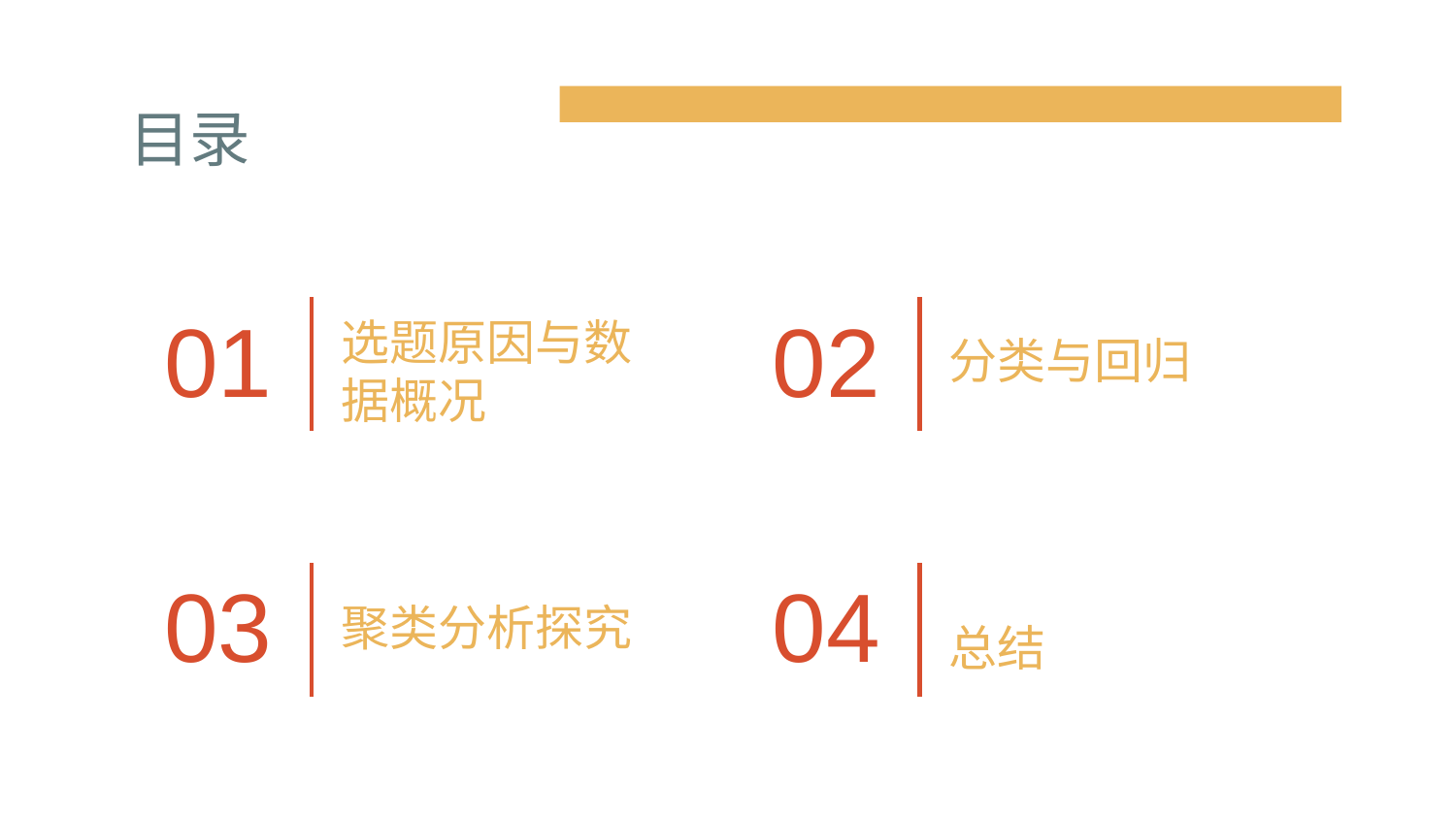

# 目录
01
选题原因与数据概况
02

分类与回归
03
04

聚类分析探究
总结